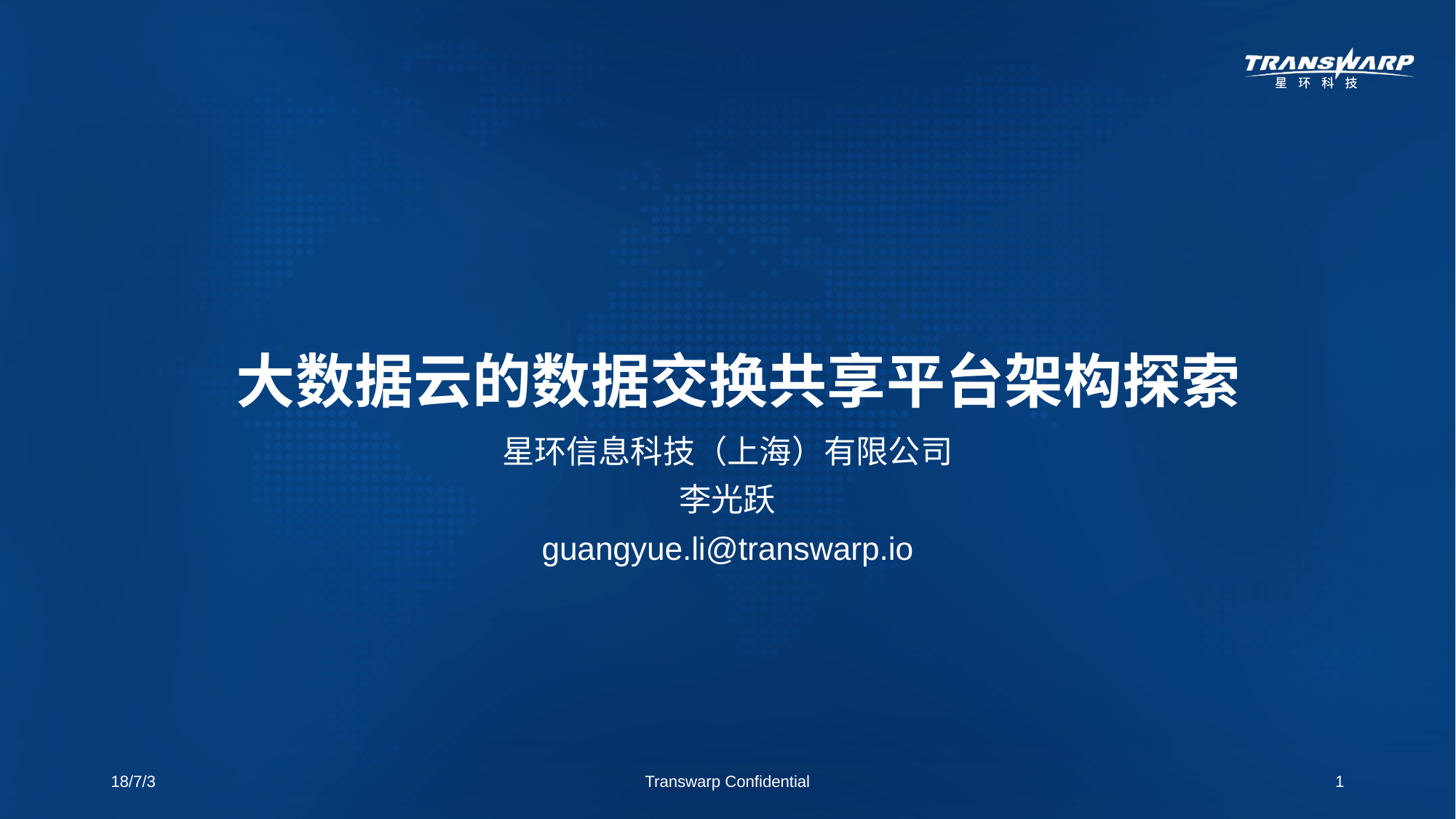

# 大数据云的数据交换共享平台架构探索
星环信息科技（上海）有限公司
李光跃
guangyue.li@transwarp.io
18/7/3
Transwarp Confidential
1